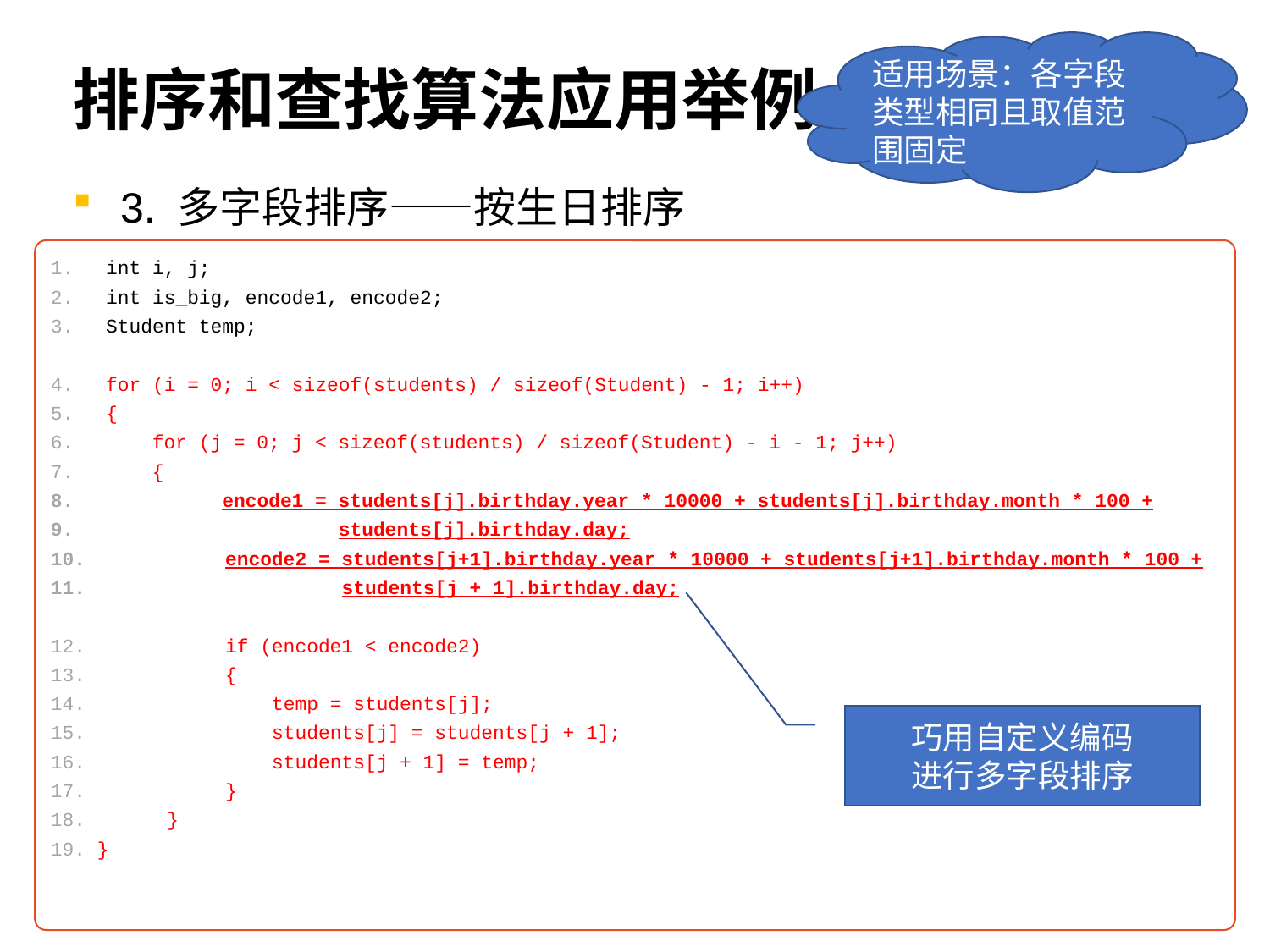

适用场景：各字段类型相同且取值范围固定

# 排序和查找算法应用举例
3. 多字段排序——按生日排序
  int i, j;
  int is_big, encode1, encode2;
  Student temp;

  for (i = 0; i < sizeof(students) / sizeof(Student) - 1; i++)
  {
      for (j = 0; j < sizeof(students) / sizeof(Student) - i - 1; j++)
      {
            encode1 = students[j].birthday.year * 10000 + students[j].birthday.month * 100 +
                      students[j].birthday.day;
            encode2 = students[j+1].birthday.year * 10000 + students[j+1].birthday.month * 100 +
                      students[j + 1].birthday.day;

            if (encode1 < encode2)
            {
                temp = students[j];
                students[j] = students[j + 1];
                students[j + 1] = temp;
            }
       }
 }

巧用自定义编码
进行多字段排序